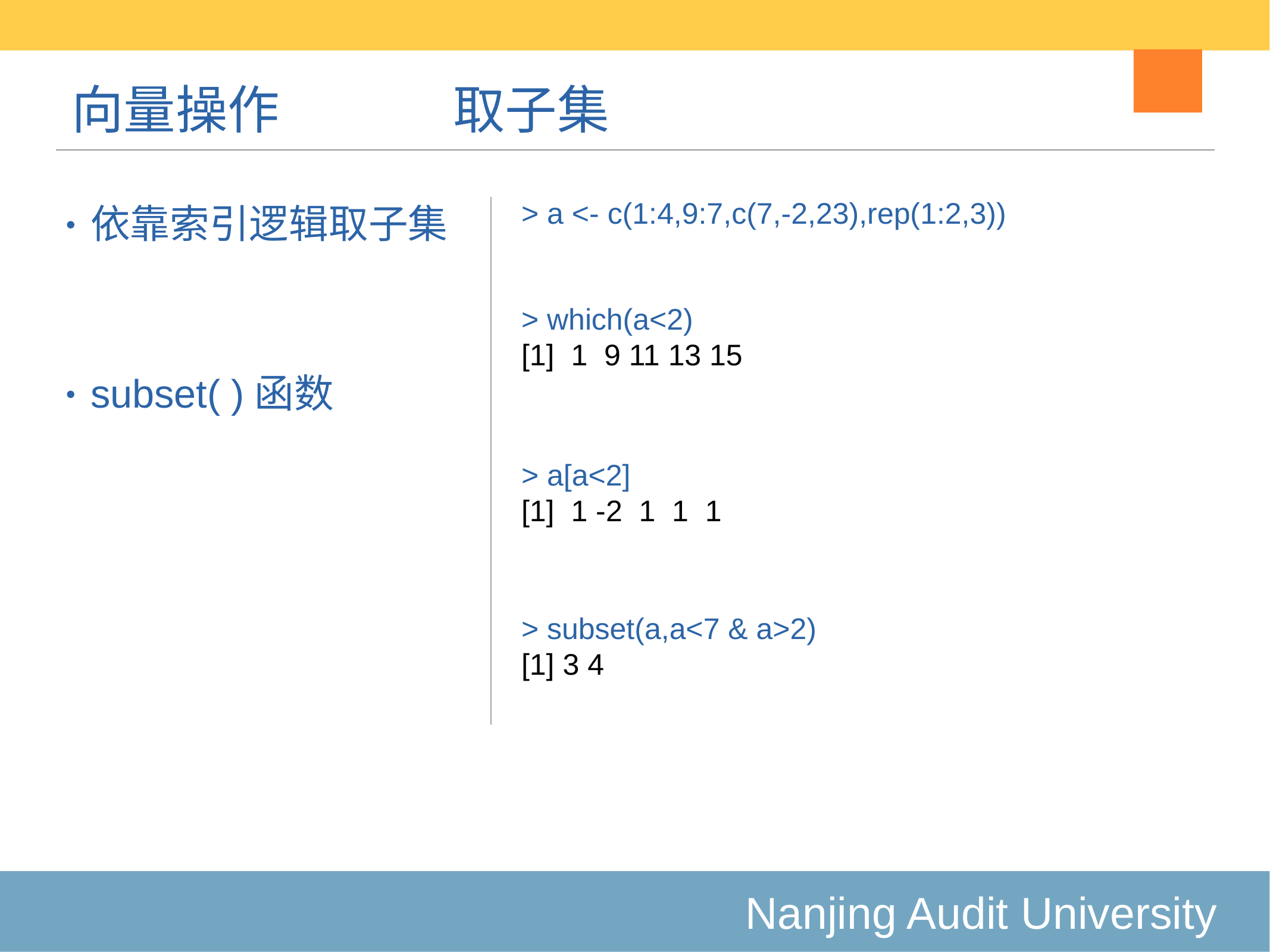

# 向量操作
取子集
> a <- c(1:4,9:7,c(7,-2,23),rep(1:2,3))
依靠索引逻辑取子集

subset( )函数
> which(a<2)
[1]  1  9 11 13 15
> a[a<2]
[1]  1 -2  1  1  1
> subset(a,a<7 & a>2)
[1] 3 4